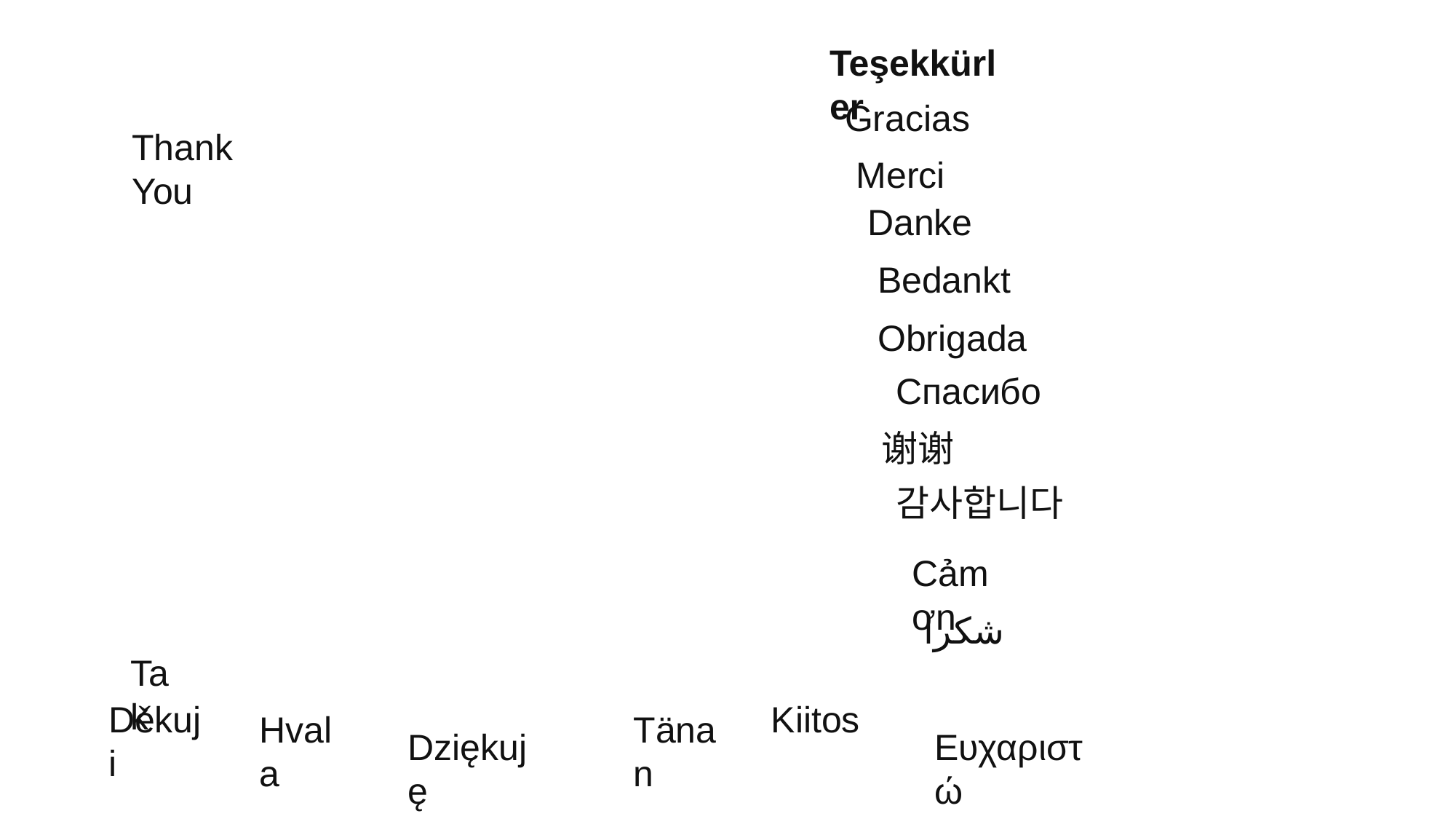

Teşekkürler
Gracias
Thank You
Merci
Danke
Bedankt
Obrigada
Спасибо
谢谢
감사합니다
Cảm ơn
شكرا
Tak
Děkuji
Kiitos
Hvala
Tänan
Dziękuję
Ευχαριστώ